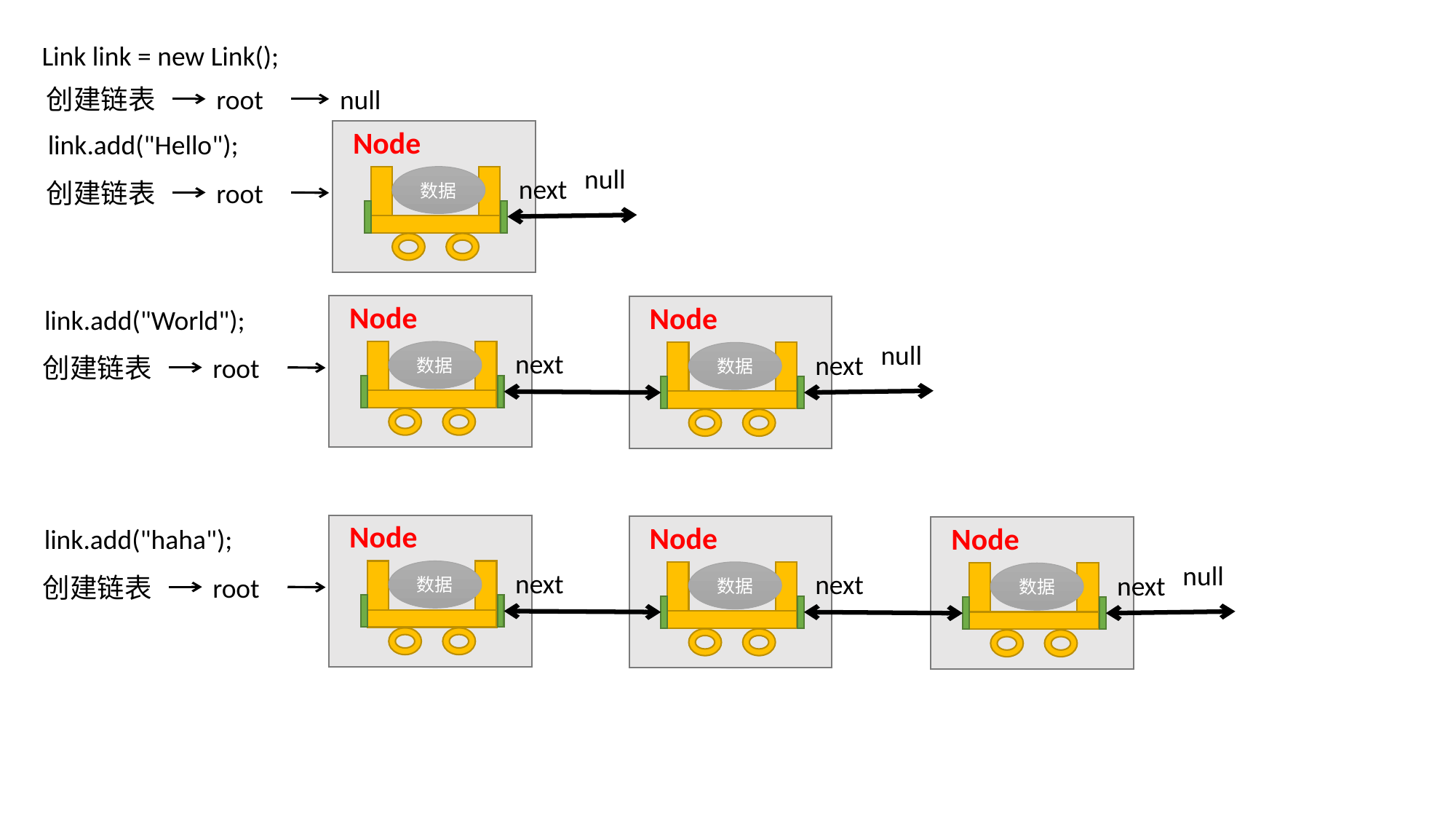

Link link = new Link();
创建链表
root
null
Node

link.add("Hello");
null
next

数据
创建链表
root
Node

Node

link.add("World");
null
next

数据
next

数据
创建链表
root
Node

Node

Node

link.add("haha");
null
next

数据
next

数据
next

数据
创建链表
root